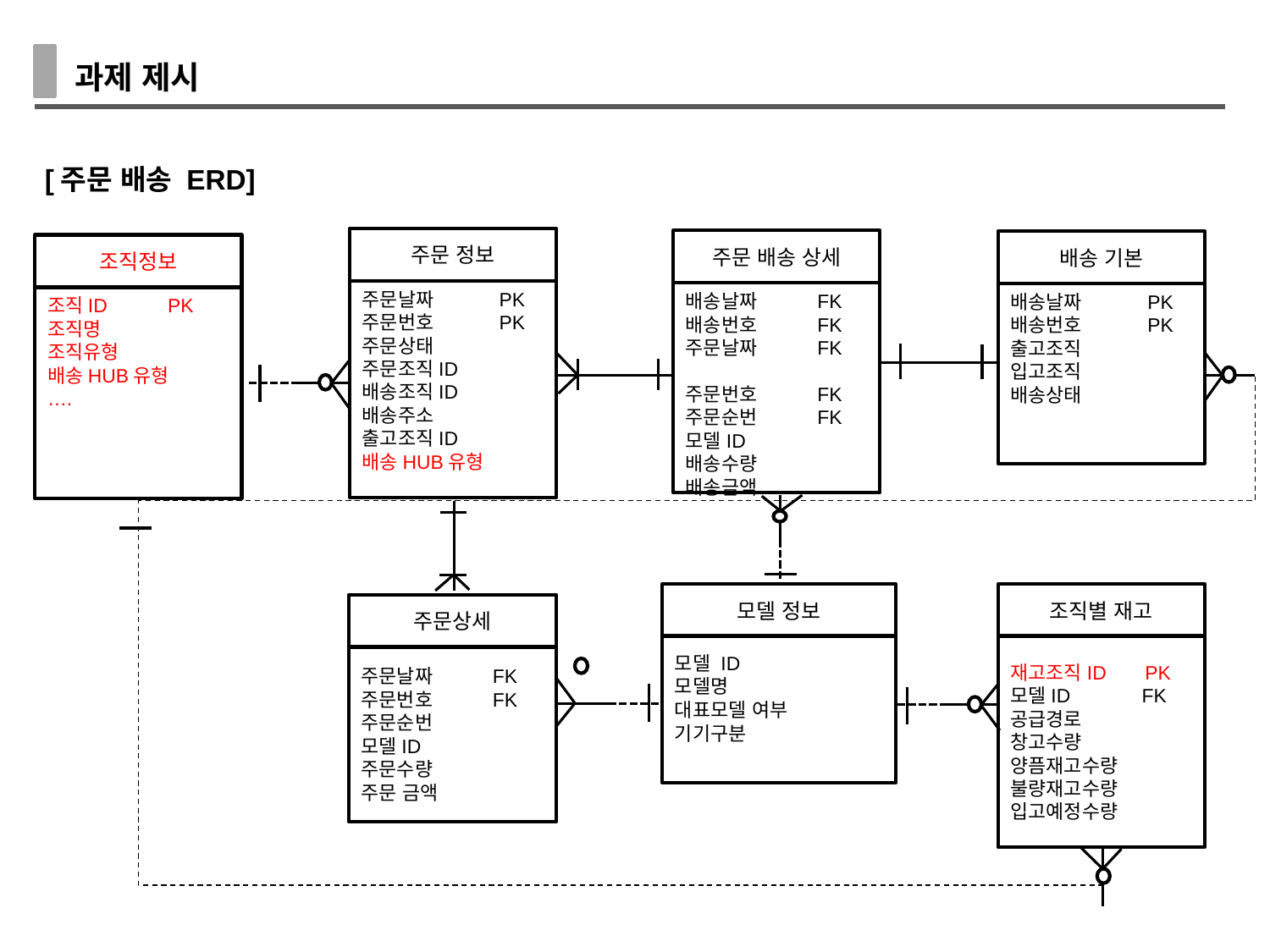

과제 제시
[주문 배송 ERD]
주문 정보
주문 배송 상세
배송 기본
조직정보
주문배정
주문날짜           PK
주문번호           PK
주문상태
주문조직ID
배송조직ID
배송주소
출고조직ID
배송HUB유형
배송날짜          FK
배송번호          FK
주문날짜          FK
주문번호          FK
주문순번          FK
모델ID
배송수량
배송금액
배송날짜           PK
배송번호           PK
출고조직
입고조직
배송상태
조직ID           PK
조직명
조직유형
배송HUB유형
….
조직ID           PK
조직명
조직유형
배송HUB유형
….

모델 정보
조직별 재고
주문상세
재고조직ID       PK
모델ID             FK
공급경로
창고수량
양픔재고수량
불량재고수량
입고예정수량
모델 ID
모델명
대표모델 여부
기기구분

주문날짜          FK
주문번호          FK
주문순번
모델ID
주문수량
주문 금액